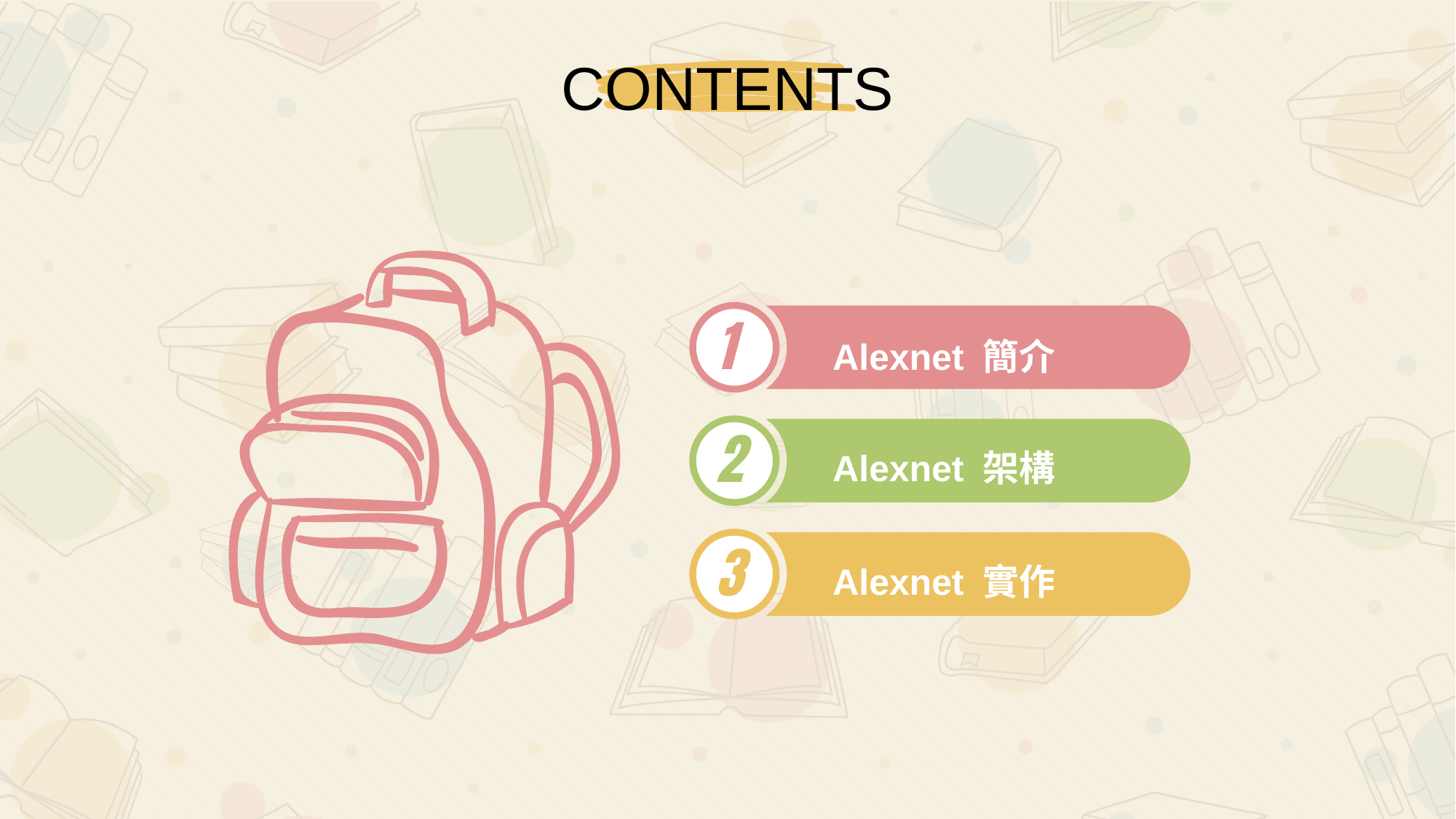

CONTENTS

1

Alexnet 簡介
2

Alexnet 架構
3

Alexnet 實作